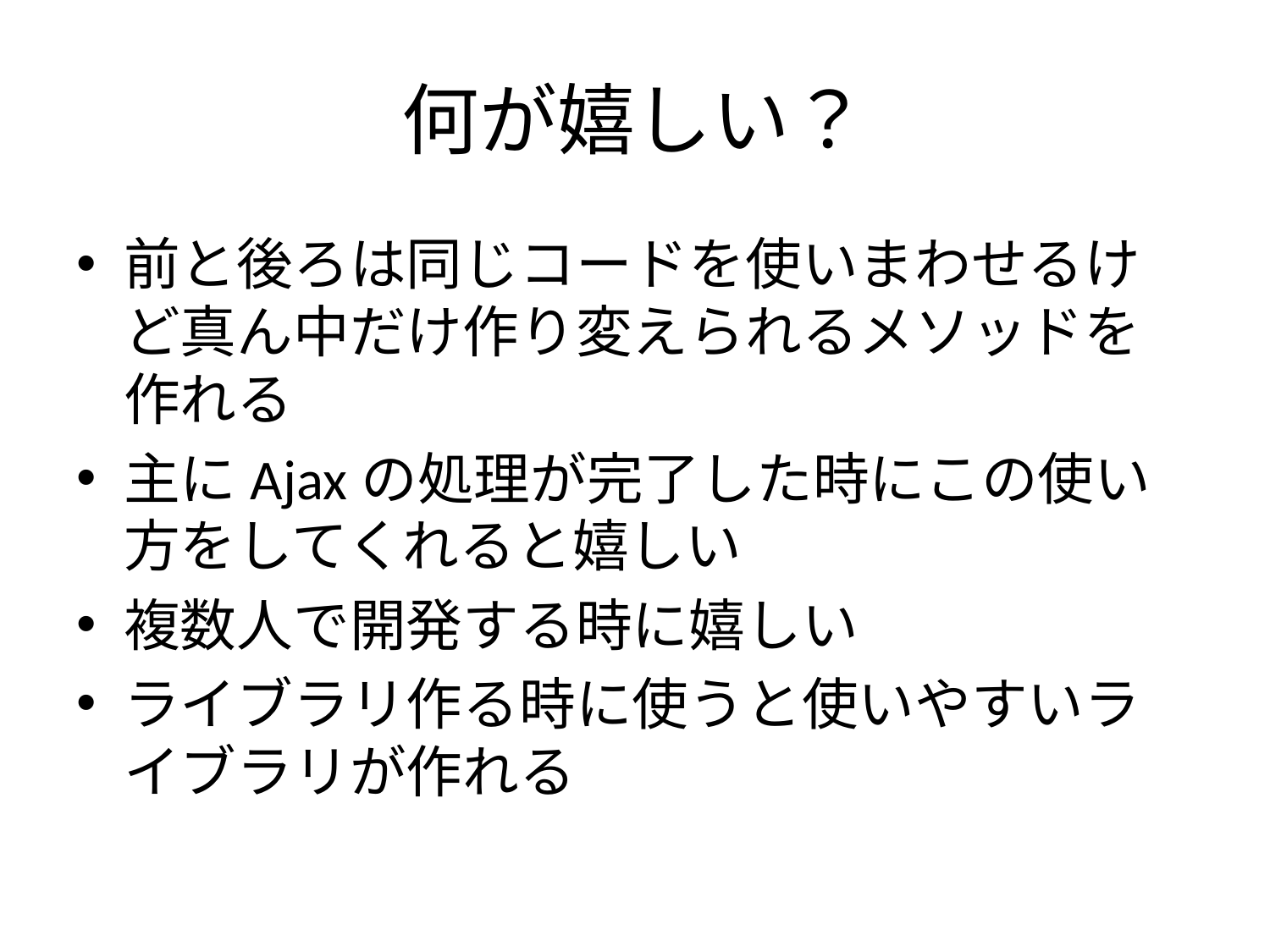

# 何が嬉しい？
前と後ろは同じコードを使いまわせるけど真ん中だけ作り変えられるメソッドを作れる
主にAjaxの処理が完了した時にこの使い方をしてくれると嬉しい
複数人で開発する時に嬉しい
ライブラリ作る時に使うと使いやすいライブラリが作れる